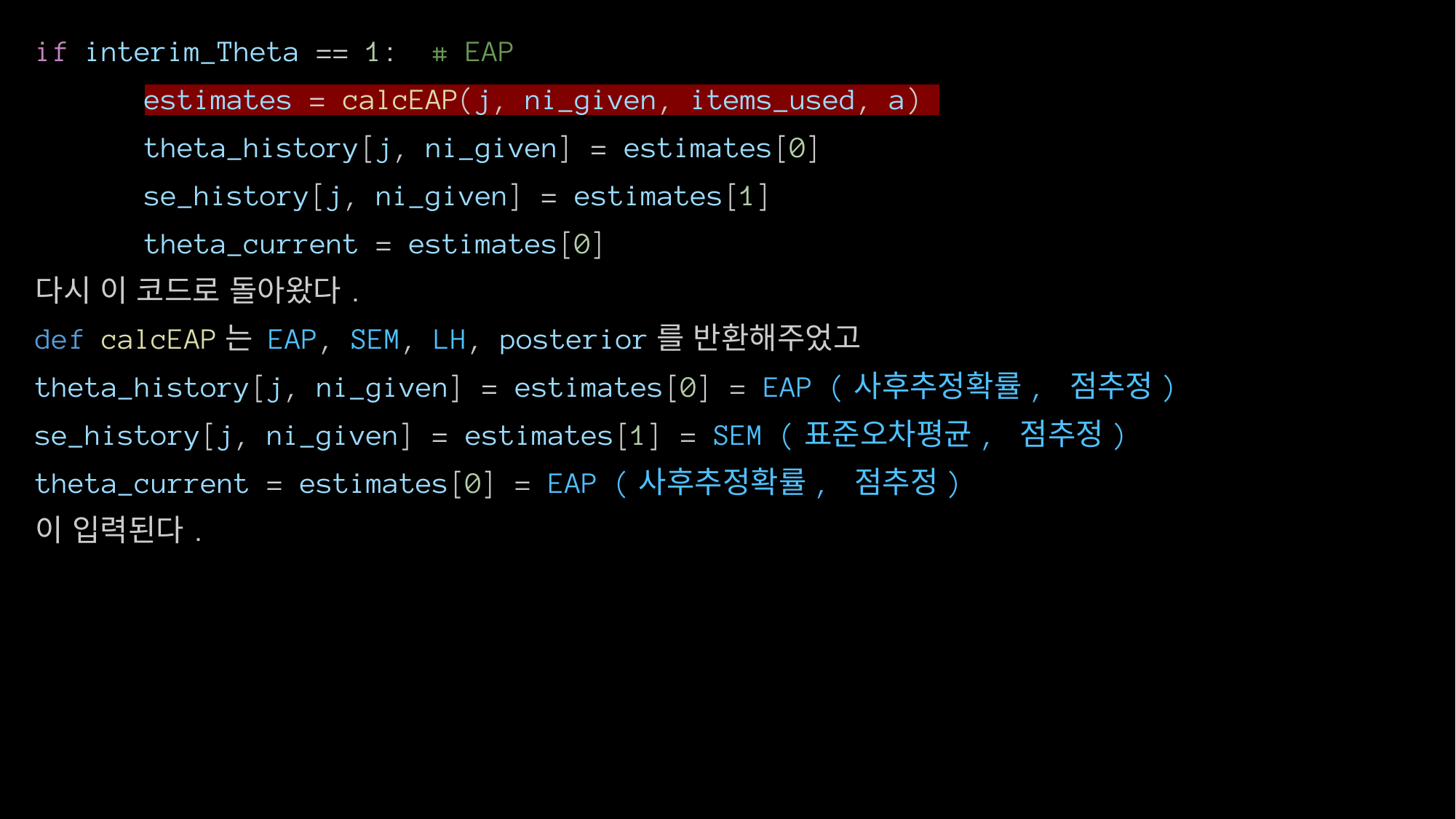

if interim_Theta == 1:  # EAP
	estimates = calcEAP(j, ni_given, items_used, a)
	theta_history[j, ni_given] = estimates[0]
	se_history[j, ni_given] = estimates[1]
	theta_current = estimates[0]
다시 이 코드로 돌아왔다.
def calcEAP는 EAP, SEM, LH, posterior를 반환해주었고
theta_history[j, ni_given] = estimates[0] = EAP (사후추정확률, 점추정)
se_history[j, ni_given] = estimates[1] = SEM (표준오차평균, 점추정)
theta_current = estimates[0] = EAP (사후추정확률, 점추정)
이 입력된다.